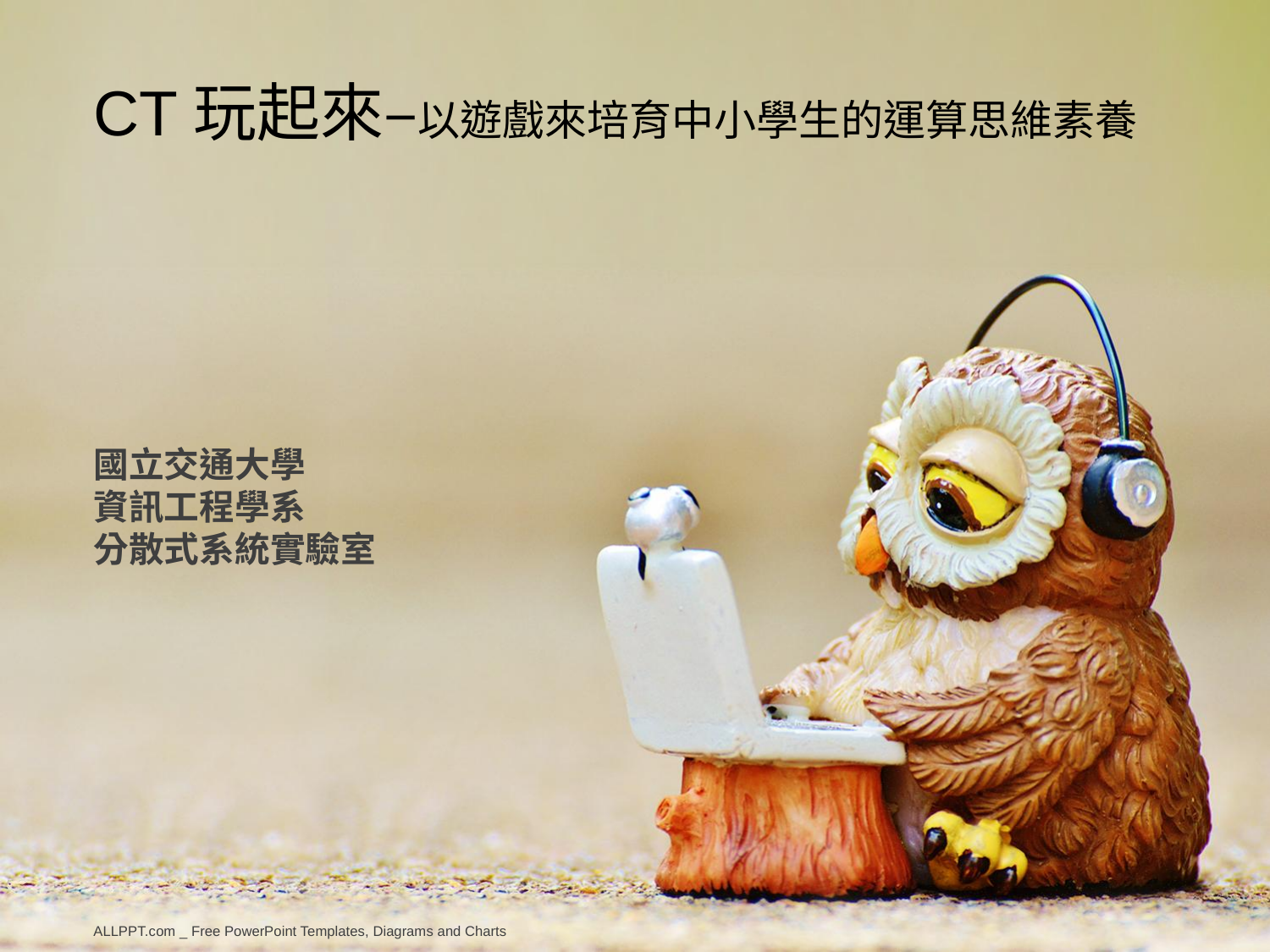

CT玩起來–以遊戲來培育中小學生的運算思維素養
國立交通大學
資訊工程學系
分散式系統實驗室
ALLPPT.com _ Free PowerPoint Templates, Diagrams and Charts